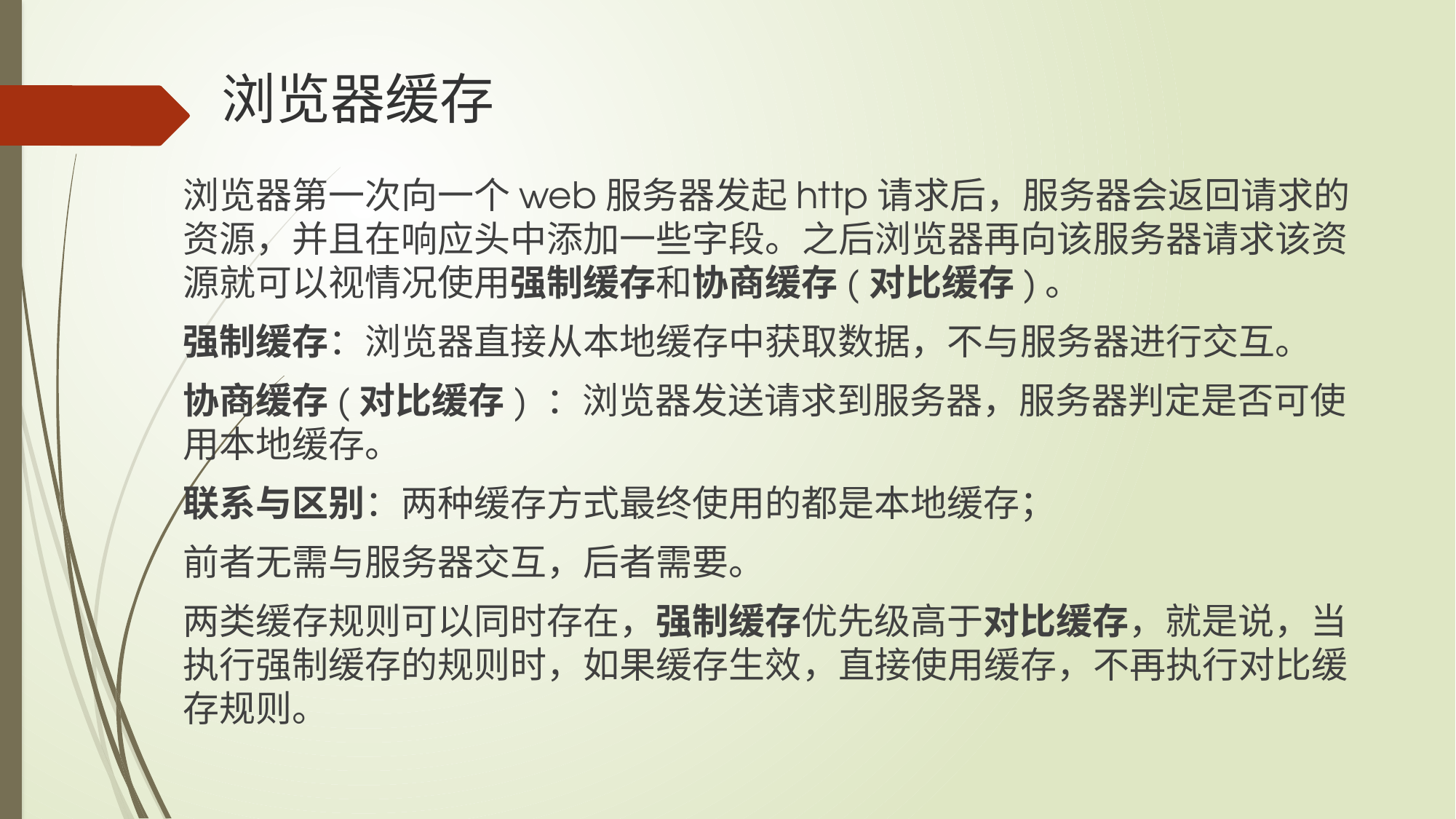

# 浏览器缓存
浏览器第一次向一个web服务器发起http请求后，服务器会返回请求的资源，并且在响应头中添加一些字段。之后浏览器再向该服务器请求该资源就可以视情况使用强制缓存和协商缓存(对比缓存)。
强制缓存：浏览器直接从本地缓存中获取数据，不与服务器进行交互。
协商缓存(对比缓存) ：浏览器发送请求到服务器，服务器判定是否可使用本地缓存。
联系与区别：两种缓存方式最终使用的都是本地缓存；
前者无需与服务器交互，后者需要。
两类缓存规则可以同时存在，强制缓存优先级高于对比缓存，就是说，当执行强制缓存的规则时，如果缓存生效，直接使用缓存，不再执行对比缓存规则。